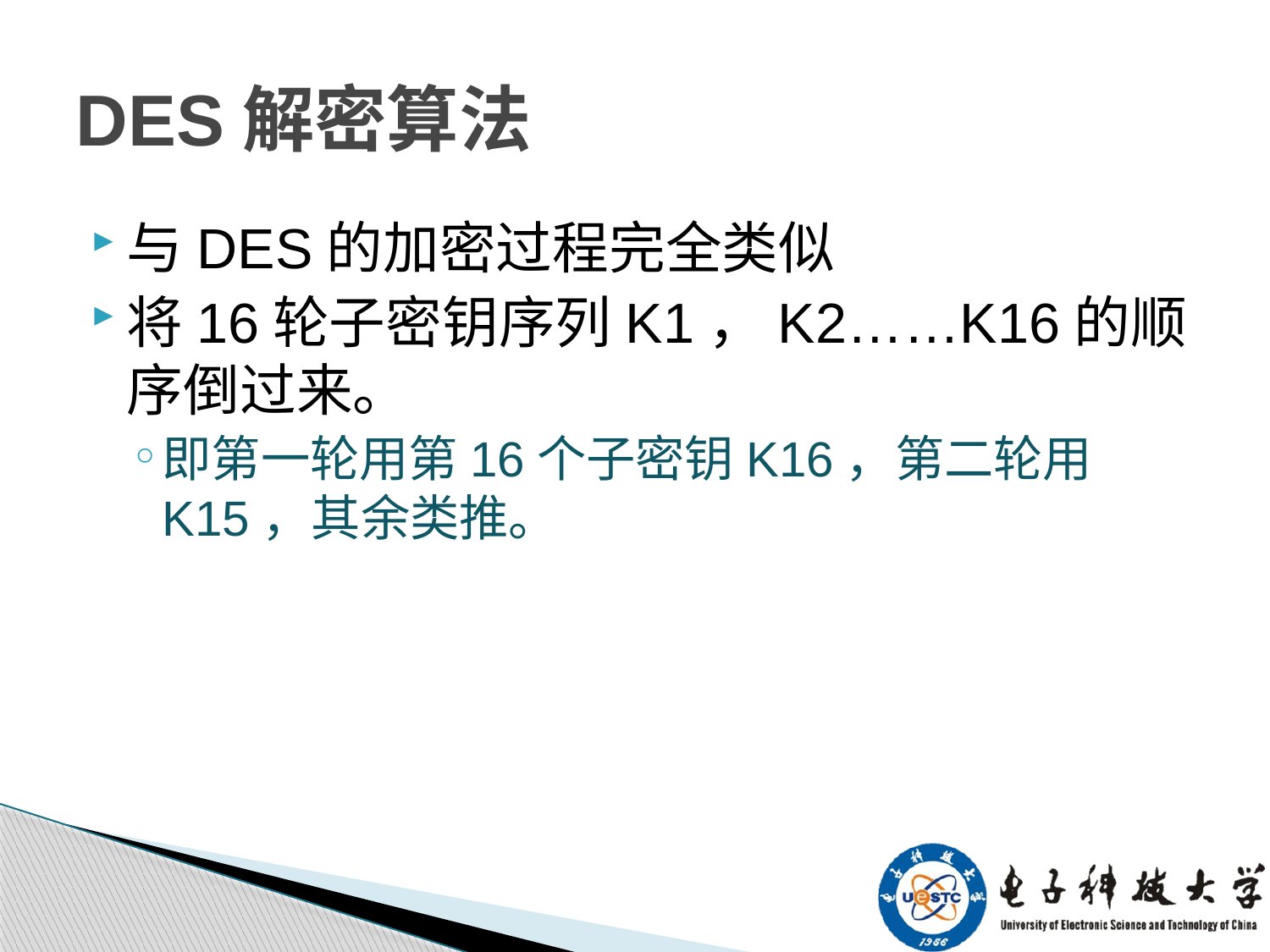

# DES解密算法
与DES的加密过程完全类似
将16轮子密钥序列K1，K2……K16的顺序倒过来。
即第一轮用第16个子密钥K16，第二轮用K15，其余类推。
121